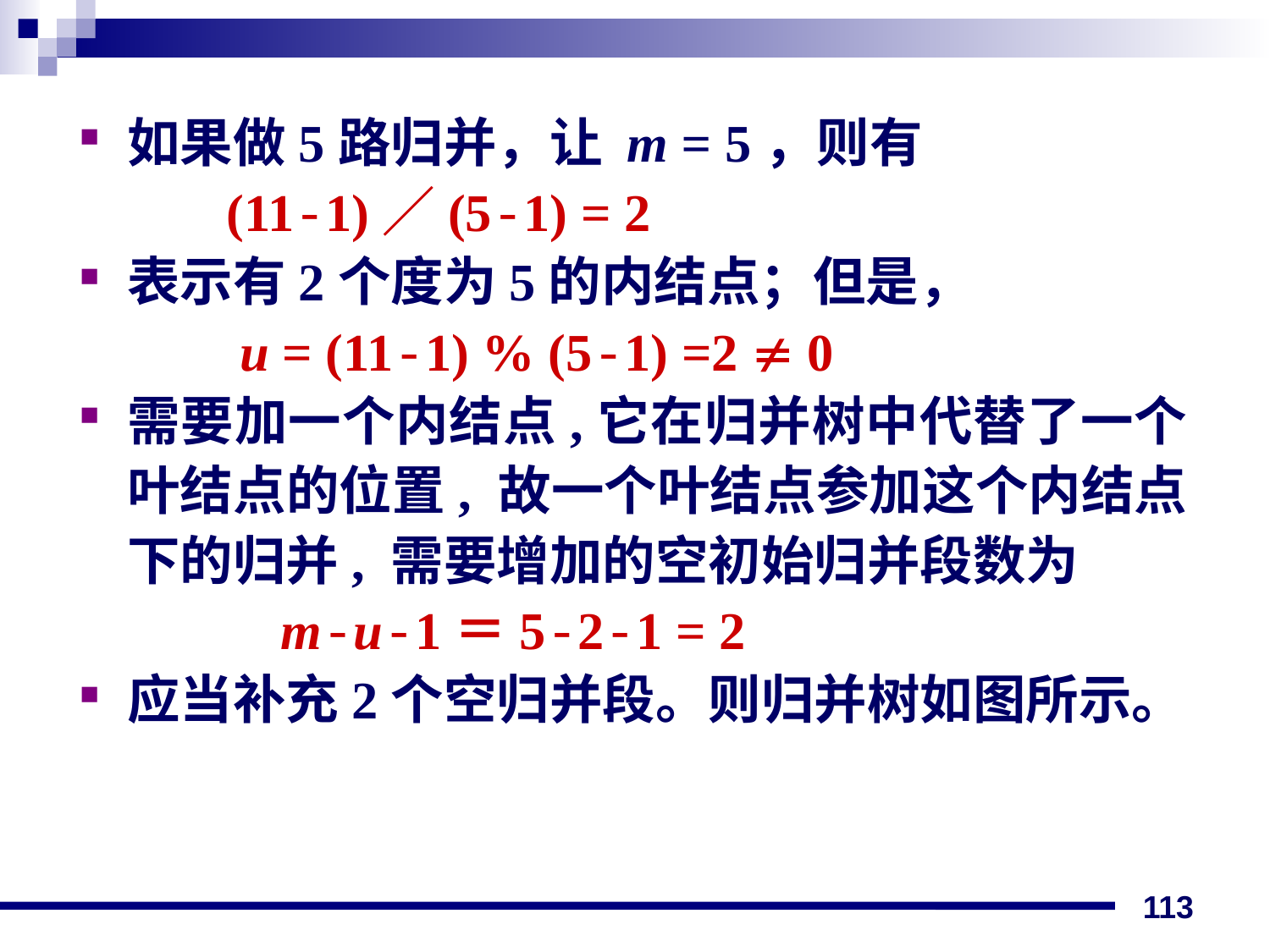

#
如果做5路归并，让 m = 5，则有
           (11-1)／(5-1) = 2
表示有2个度为5的内结点；但是，
            u = (11-1) % (5-1) =2 ≠ 0
需要加一个内结点,它在归并树中代替了一个叶结点的位置, 故一个叶结点参加这个内结点下的归并, 需要增加的空初始归并段数为
		  m-u-1＝5-2-1 = 2
应当补充2个空归并段。则归并树如图所示。

113